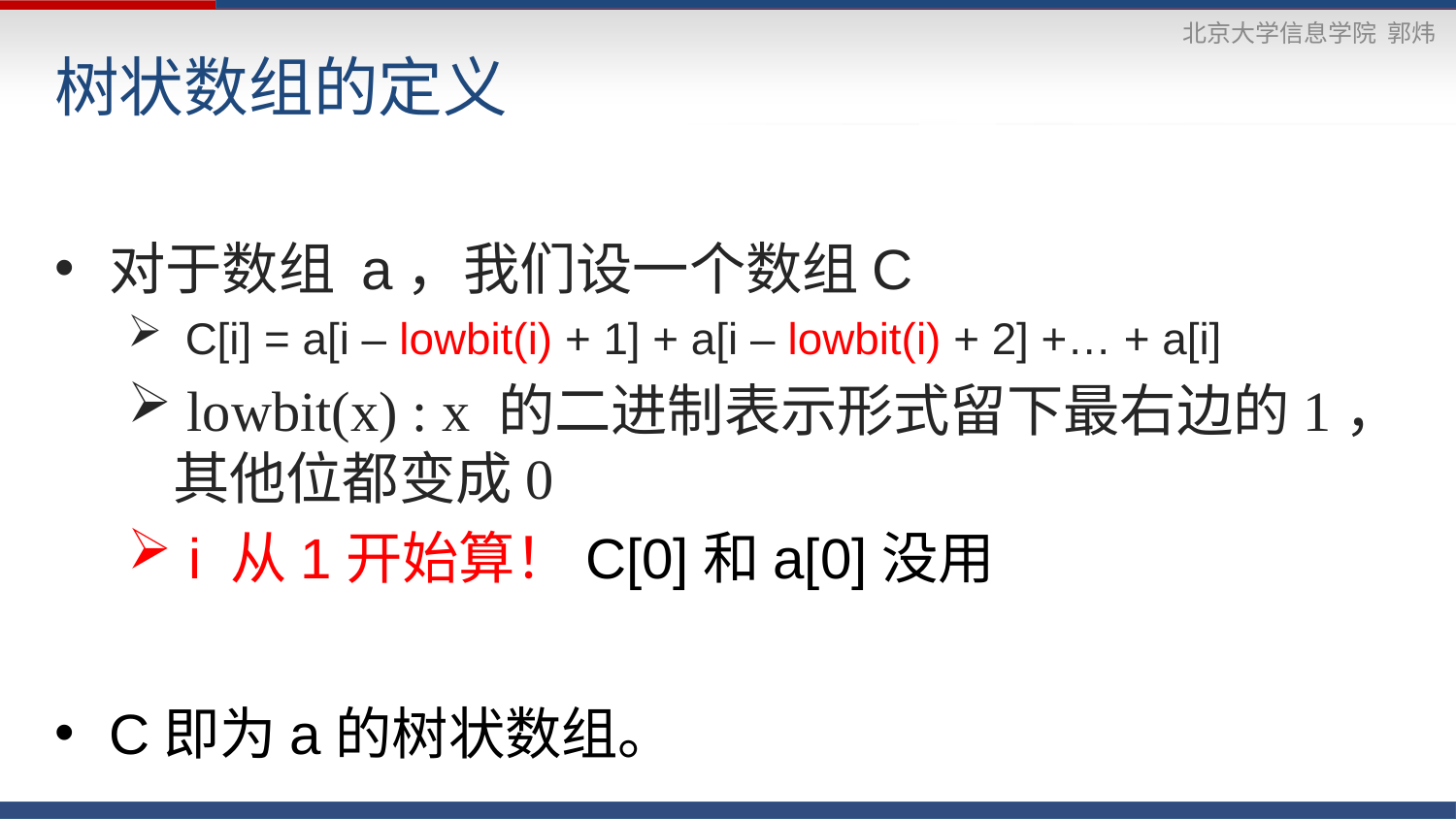

# 树状数组的定义
对于数组 a，我们设一个数组C
 C[i] = a[i – lowbit(i) + 1] + a[i – lowbit(i) + 2] +… + a[i]
 lowbit(x) : x 的二进制表示形式留下最右边的1，其他位都变成0
 i 从1开始算！C[0]和a[0]没用

C即为a的树状数组。